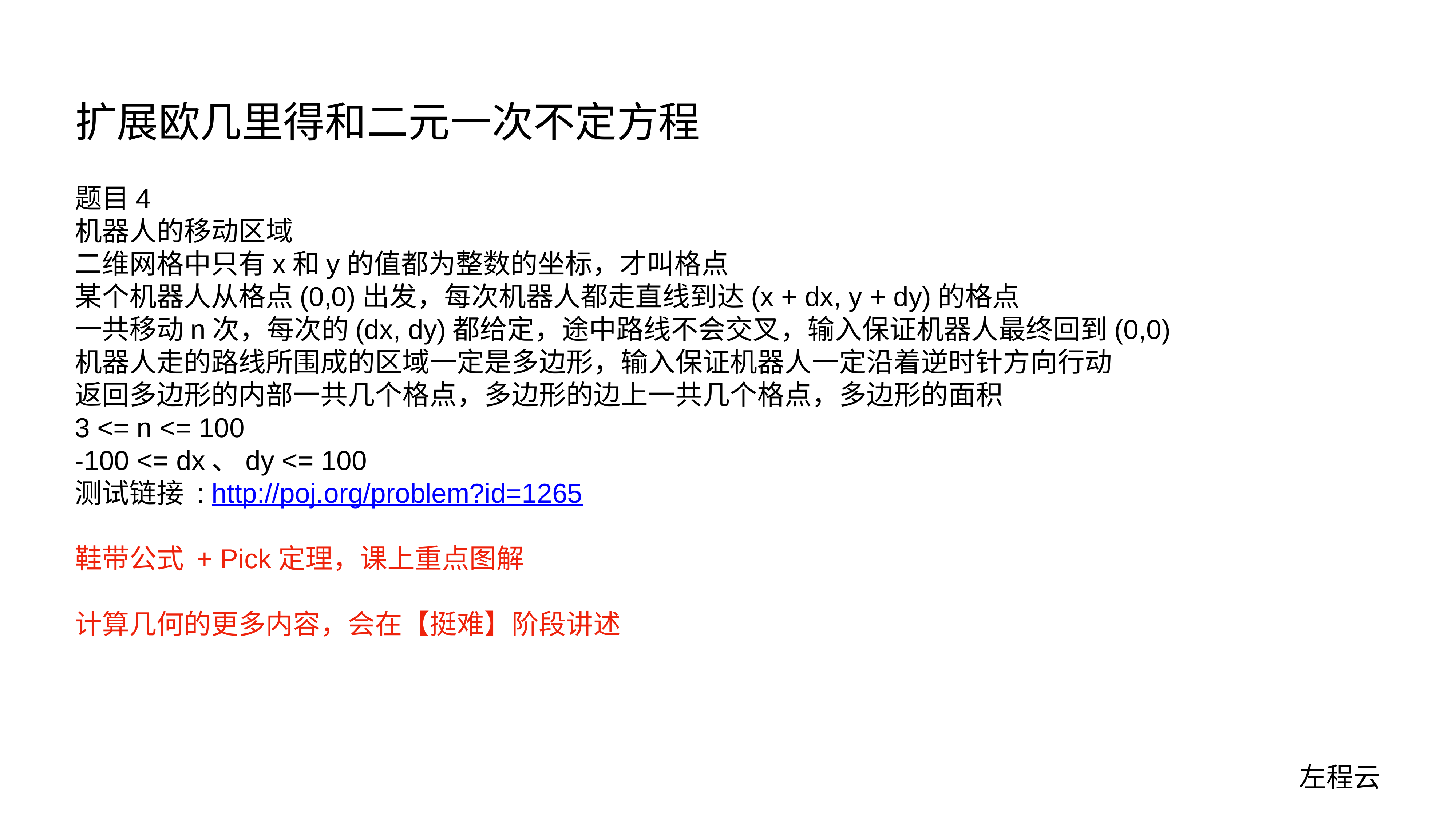

# 扩展欧几里得和二元一次不定方程
题目4
机器人的移动区域
二维网格中只有x和y的值都为整数的坐标，才叫格点
某个机器人从格点(0,0)出发，每次机器人都走直线到达(x + dx, y + dy)的格点
一共移动n次，每次的(dx, dy)都给定，途中路线不会交叉，输入保证机器人最终回到(0,0)
机器人走的路线所围成的区域一定是多边形，输入保证机器人一定沿着逆时针方向行动
返回多边形的内部一共几个格点，多边形的边上一共几个格点，多边形的面积
3 <= n <= 100
-100 <= dx、dy <= 100
测试链接 : http://poj.org/problem?id=1265

鞋带公式 + Pick定理，课上重点图解

计算几何的更多内容，会在【挺难】阶段讲述
左程云